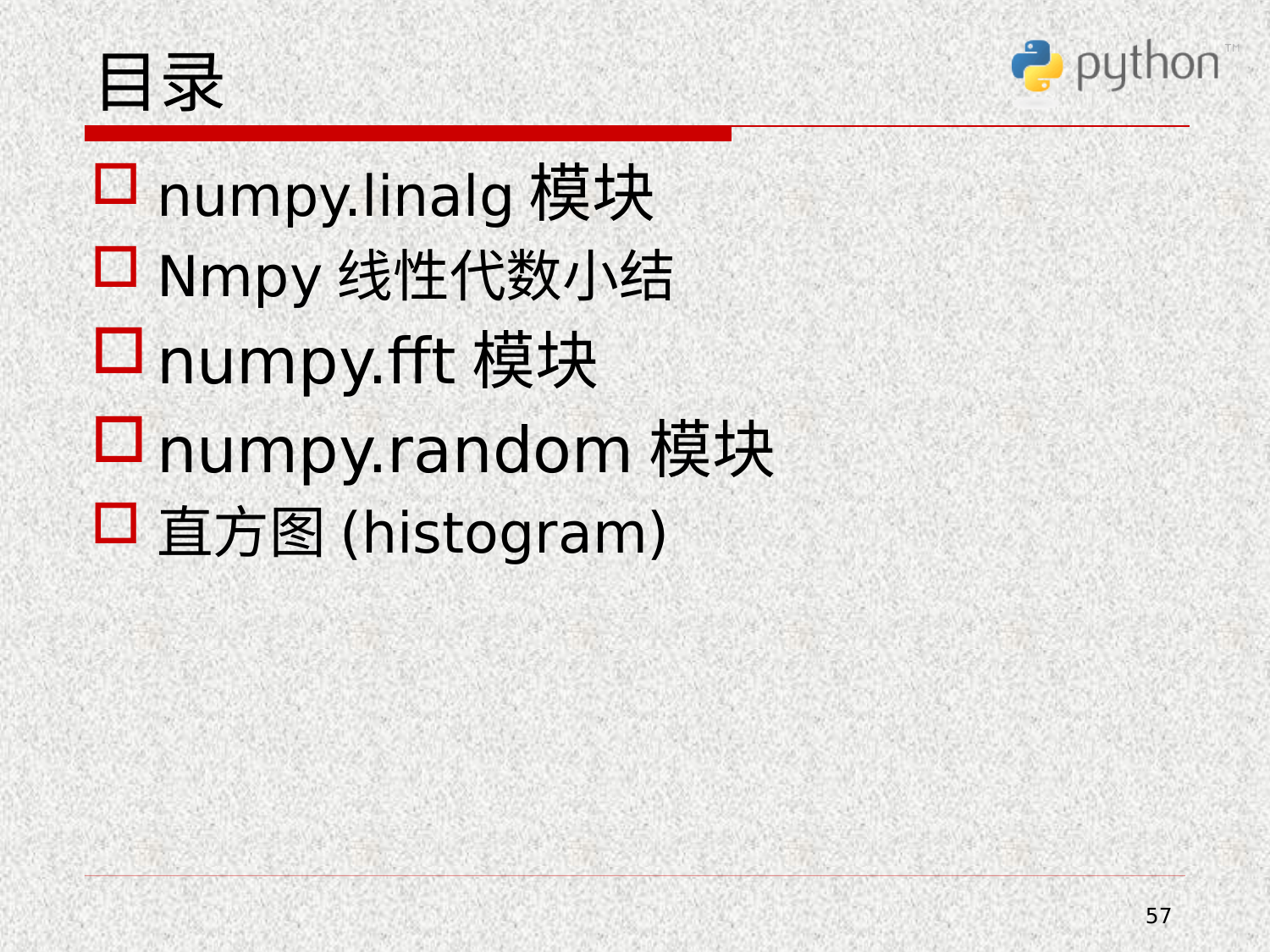

# 目录
numpy.linalg模块
Nmpy线性代数小结
numpy.fft模块
numpy.random模块
直方图(histogram)

57